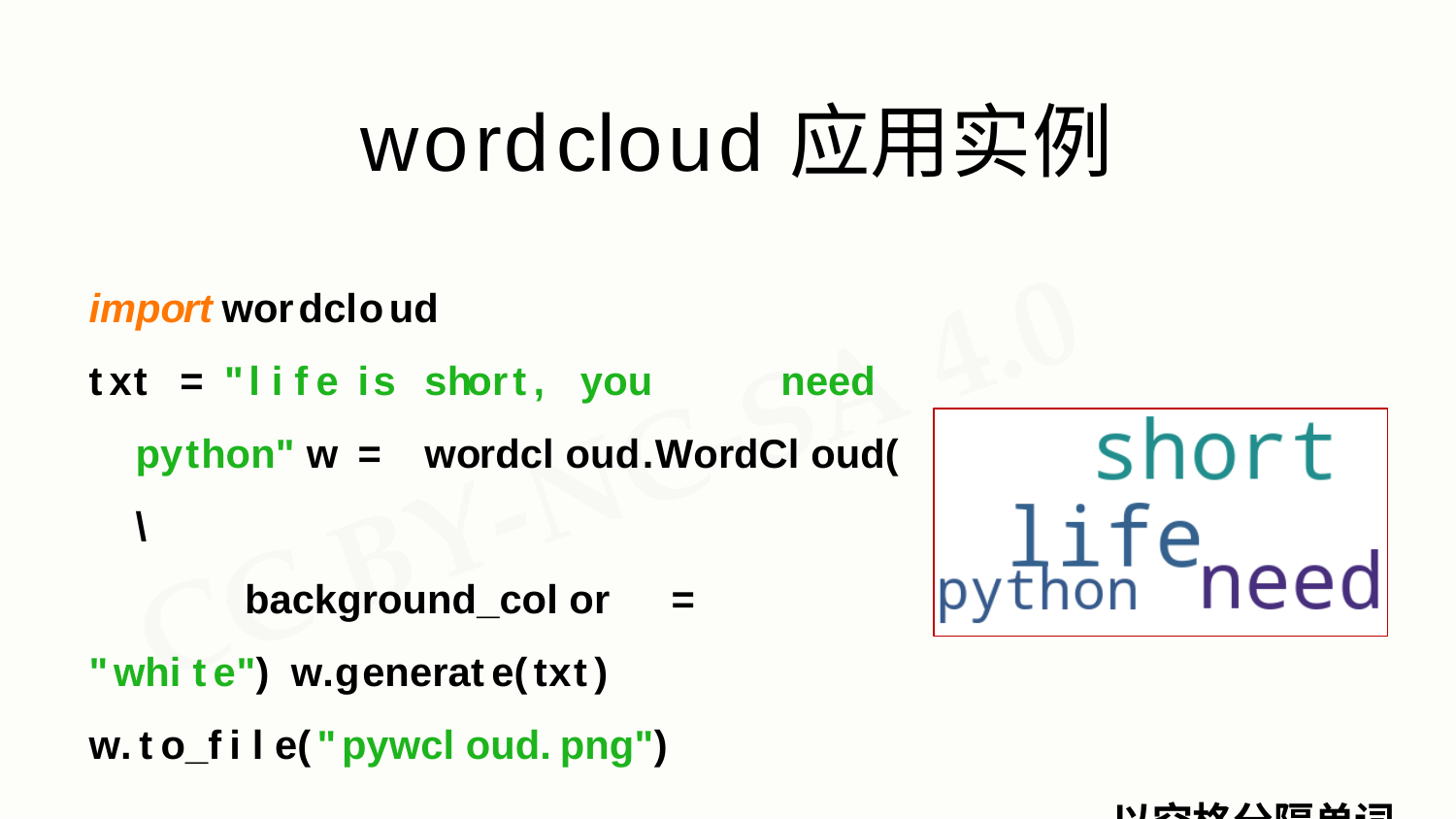

# wordcloud应用实例
import wordcloud
txt	=	"life	is	short,	you		need	python" w	=	wordcloud.WordCloud(	\
background_color	=	"white") w.generate(txt) w.to_file("pywcloud.png")
以空格分隔单词